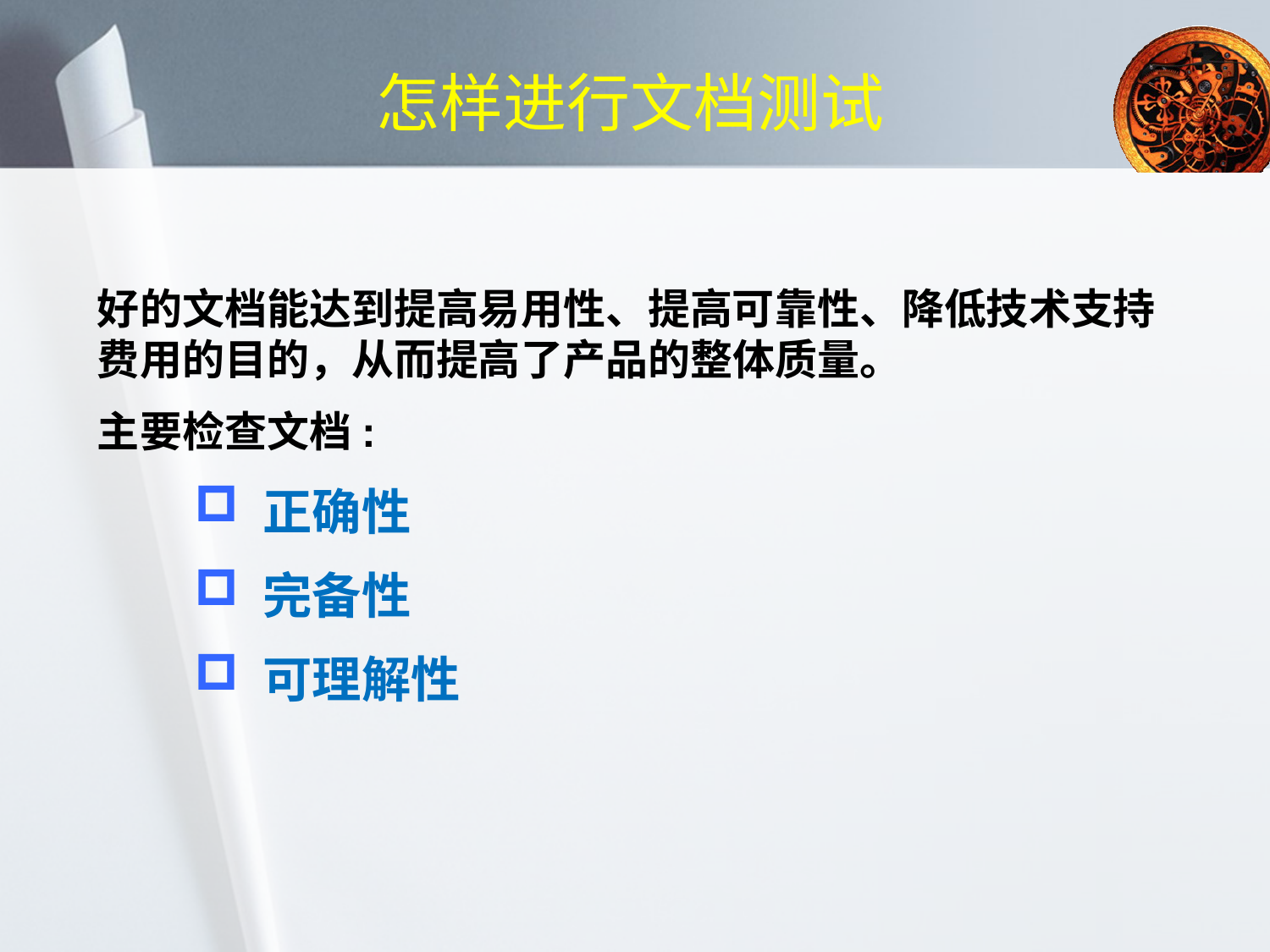

# 怎样进行文档测试
好的文档能达到提高易用性、提高可靠性、降低技术支持费用的目的，从而提高了产品的整体质量。
主要检查文档:
 正确性
 完备性
 可理解性